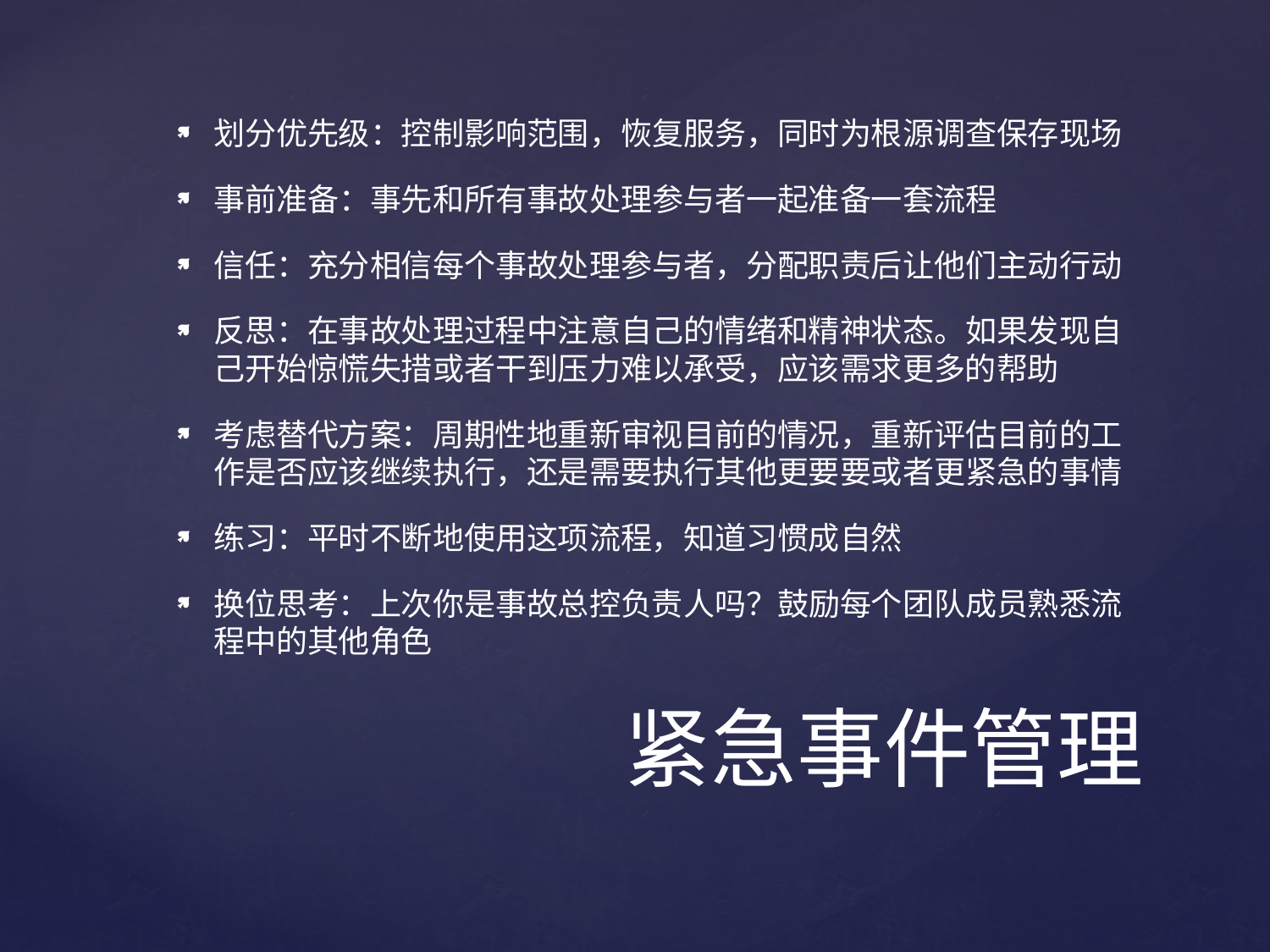

划分优先级：控制影响范围，恢复服务，同时为根源调查保存现场
事前准备：事先和所有事故处理参与者一起准备一套流程
信任：充分相信每个事故处理参与者，分配职责后让他们主动行动
反思：在事故处理过程中注意自己的情绪和精神状态。如果发现自己开始惊慌失措或者干到压力难以承受，应该需求更多的帮助
考虑替代方案：周期性地重新审视目前的情况，重新评估目前的工作是否应该继续执行，还是需要执行其他更要要或者更紧急的事情
练习：平时不断地使用这项流程，知道习惯成自然
换位思考：上次你是事故总控负责人吗？鼓励每个团队成员熟悉流程中的其他角色
# 紧急事件管理